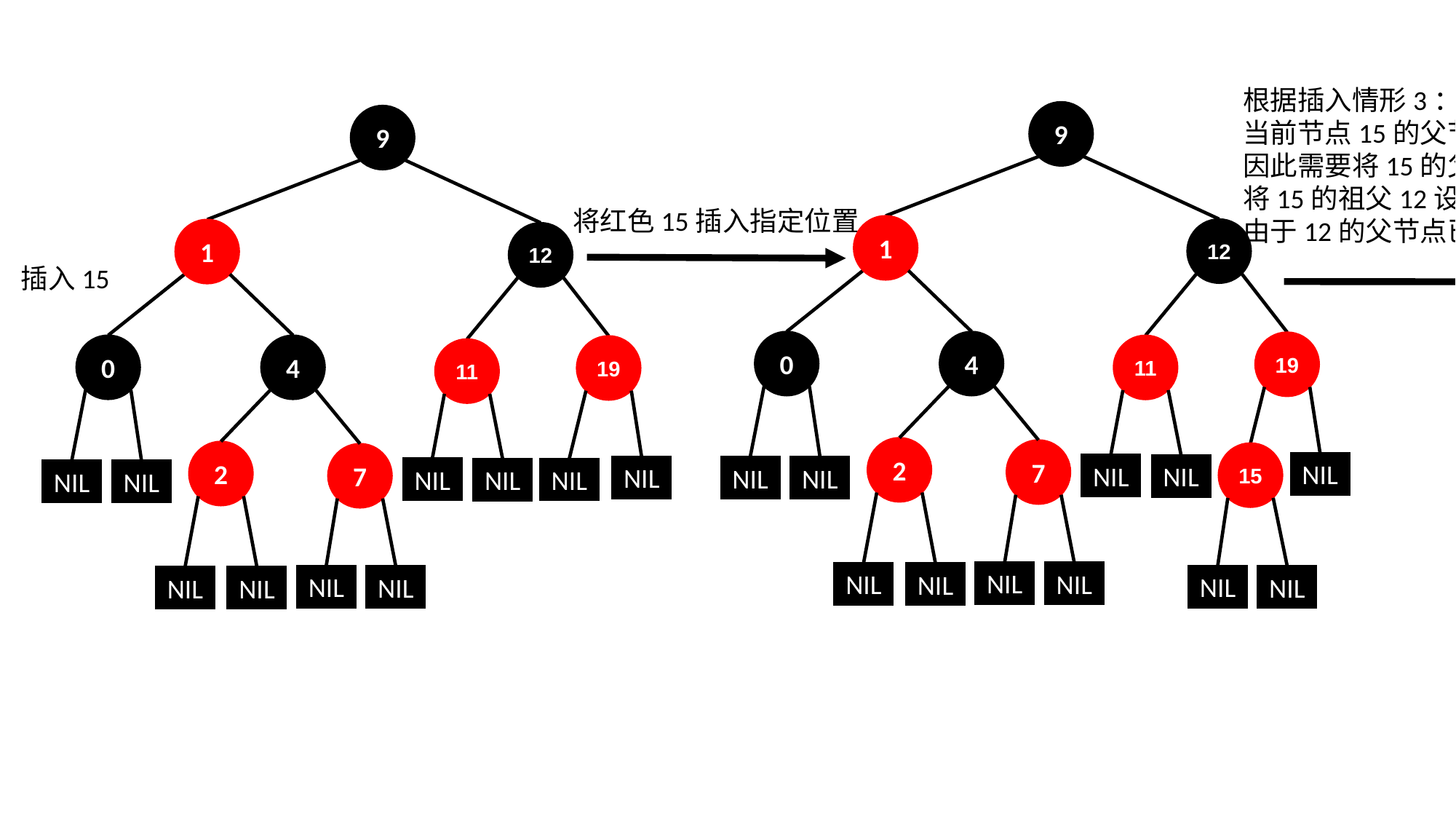

根据插入情形3：
当前节点15的父节点19和叔节点11是红色，
因此需要将15的父节点19和叔节点11设为黑色，
将15的祖父12设为红色，并将12设为当前节点，
由于12的父节点已然是黑色，因此这已是红黑树
9
9
9
将红色15插入指定位置
1
1
12
12
1
12
插入15
0
4
0
4
19
19
0
4
11
11
19
11
2
2
7
7
2
15
15
7
NIL
NIL
NIL
NIL
NIL
NIL
NIL
NIL
NIL
NIL
NIL
NIL
NIL
NIL
NIL
NIL
NIL
NIL
NIL
NIL
NIL
NIL
NIL
NIL
NIL
NIL
NIL
NIL
NIL
NIL
NIL
NIL
NIL
NIL
NIL
NIL